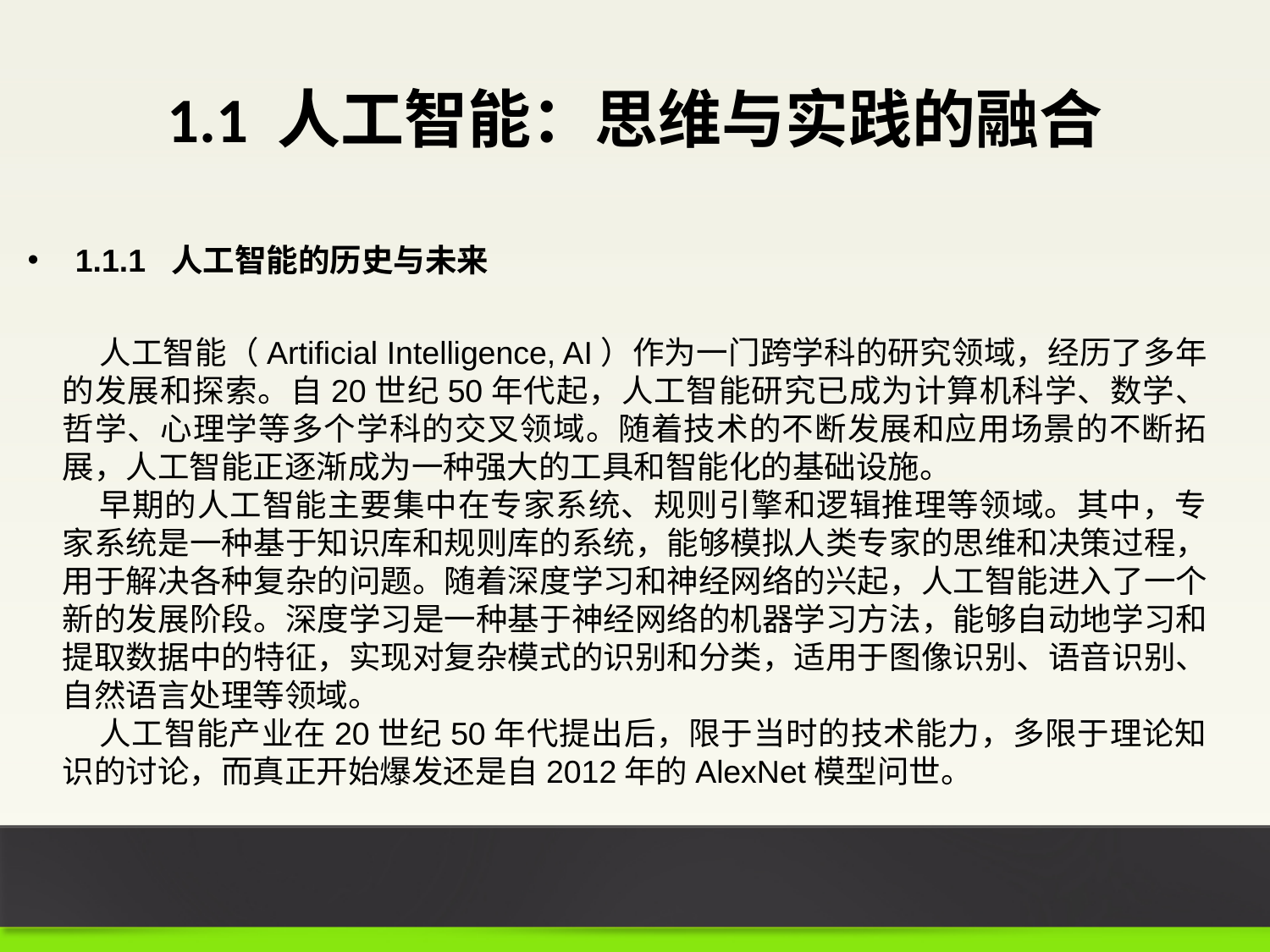

# 1.1 人工智能：思维与实践的融合
1.1.1  人工智能的历史与未来
人工智能（Artificial Intelligence, AI）作为一门跨学科的研究领域，经历了多年的发展和探索。自20世纪50年代起，人工智能研究已成为计算机科学、数学、哲学、心理学等多个学科的交叉领域。随着技术的不断发展和应用场景的不断拓展，人工智能正逐渐成为一种强大的工具和智能化的基础设施。
早期的人工智能主要集中在专家系统、规则引擎和逻辑推理等领域。其中，专家系统是一种基于知识库和规则库的系统，能够模拟人类专家的思维和决策过程，用于解决各种复杂的问题。随着深度学习和神经网络的兴起，人工智能进入了一个新的发展阶段。深度学习是一种基于神经网络的机器学习方法，能够自动地学习和提取数据中的特征，实现对复杂模式的识别和分类，适用于图像识别、语音识别、自然语言处理等领域。
人工智能产业在20世纪50年代提出后，限于当时的技术能力，多限于理论知识的讨论，而真正开始爆发还是自2012年的AlexNet模型问世。